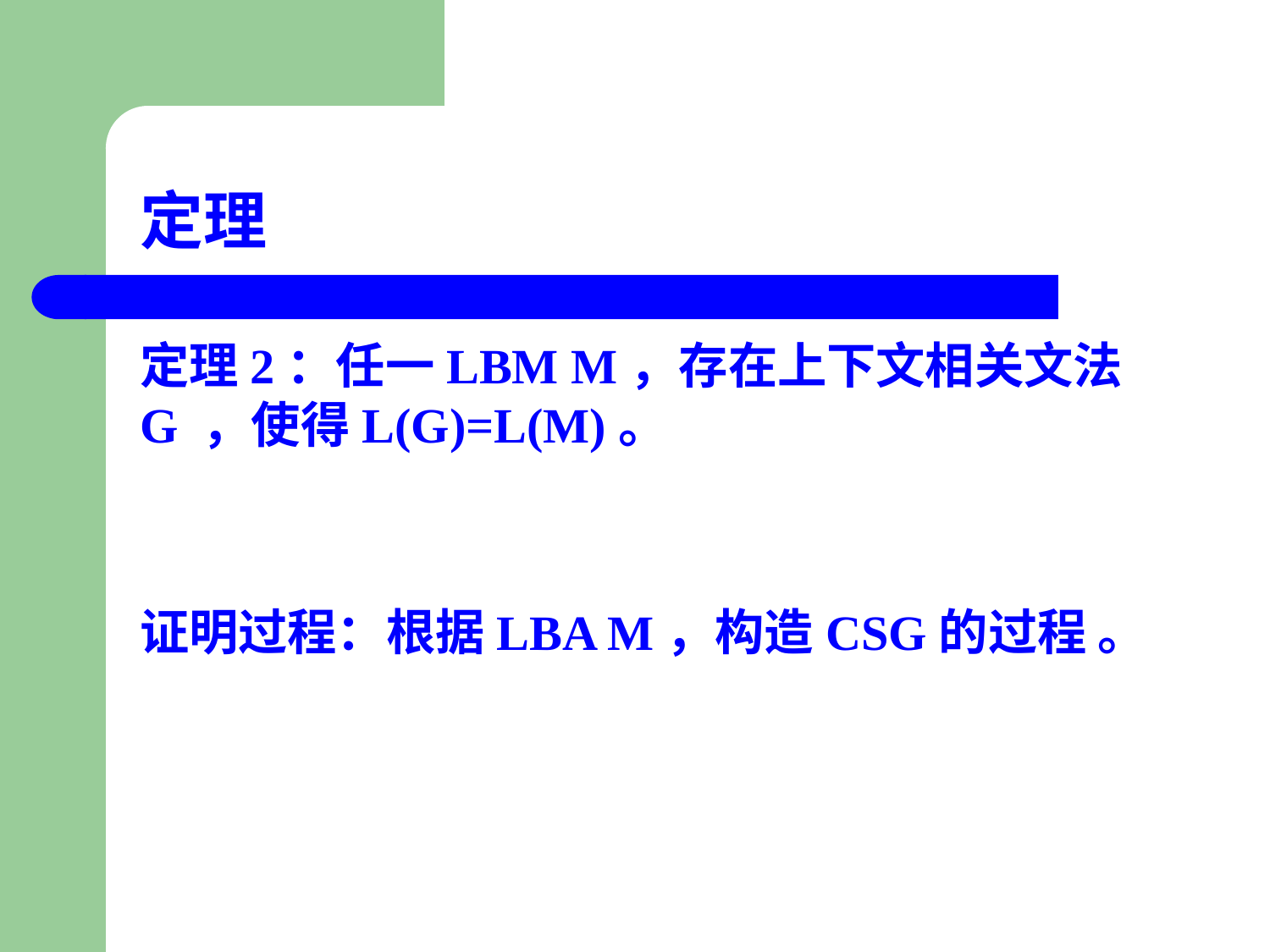

# 定理
定理2：任一LBM M，存在上下文相关文法G ，使得L(G)=L(M)。

证明过程：根据LBA M，构造CSG的过程 。